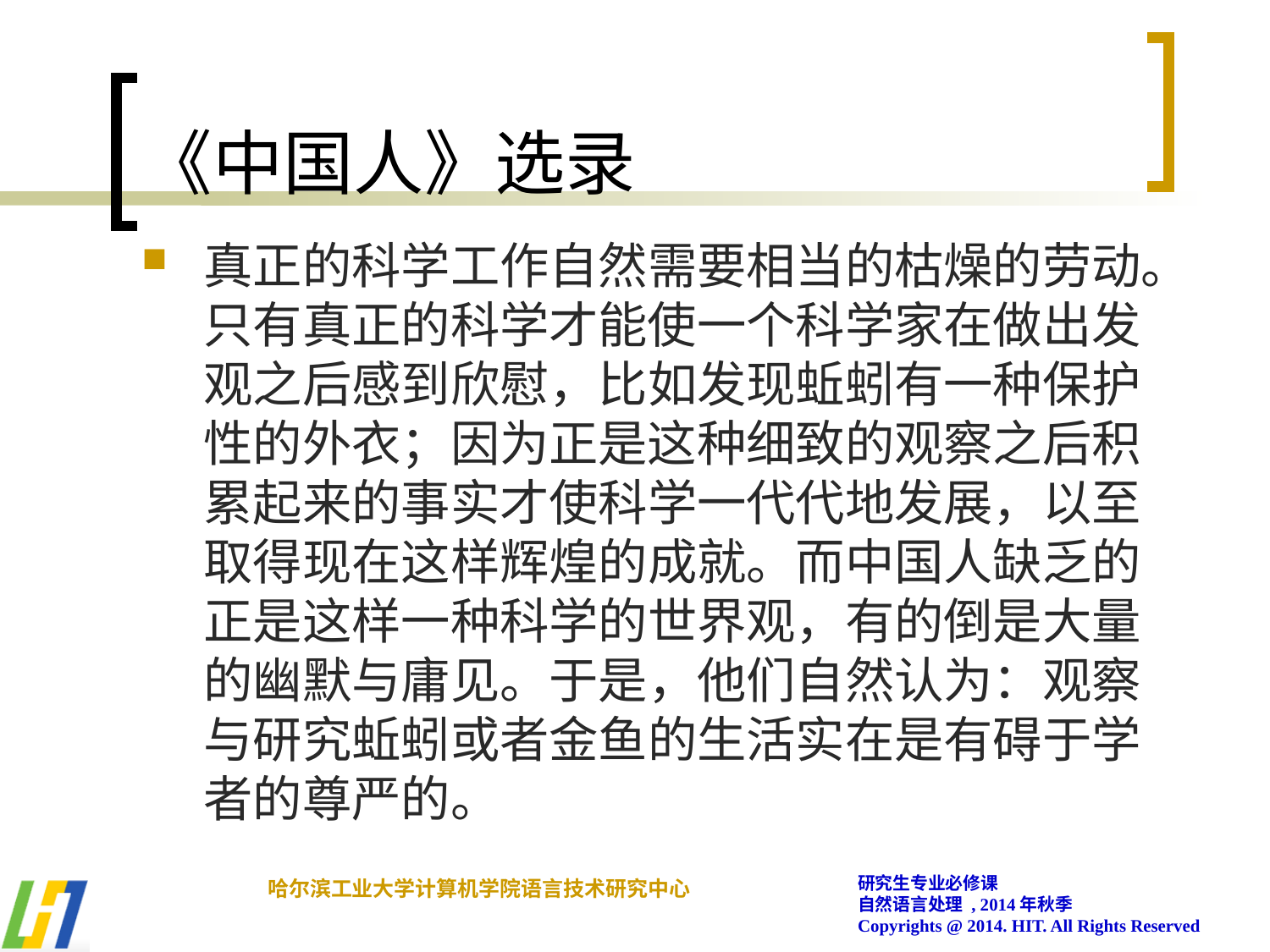

# 《中国人》选录
真正的科学工作自然需要相当的枯燥的劳动。只有真正的科学才能使一个科学家在做出发观之后感到欣慰，比如发现蚯蚓有一种保护性的外衣；因为正是这种细致的观察之后积累起来的事实才使科学一代代地发展，以至取得现在这样辉煌的成就。而中国人缺乏的正是这样一种科学的世界观，有的倒是大量的幽默与庸见。于是，他们自然认为：观察与研究蚯蚓或者金鱼的生活实在是有碍于学者的尊严的。

研究生专业必修课
自然语言处理 , 2014年秋季
Copyrights @ 2014. HIT. All Rights Reserved
哈尔滨工业大学计算机学院语言技术研究中心